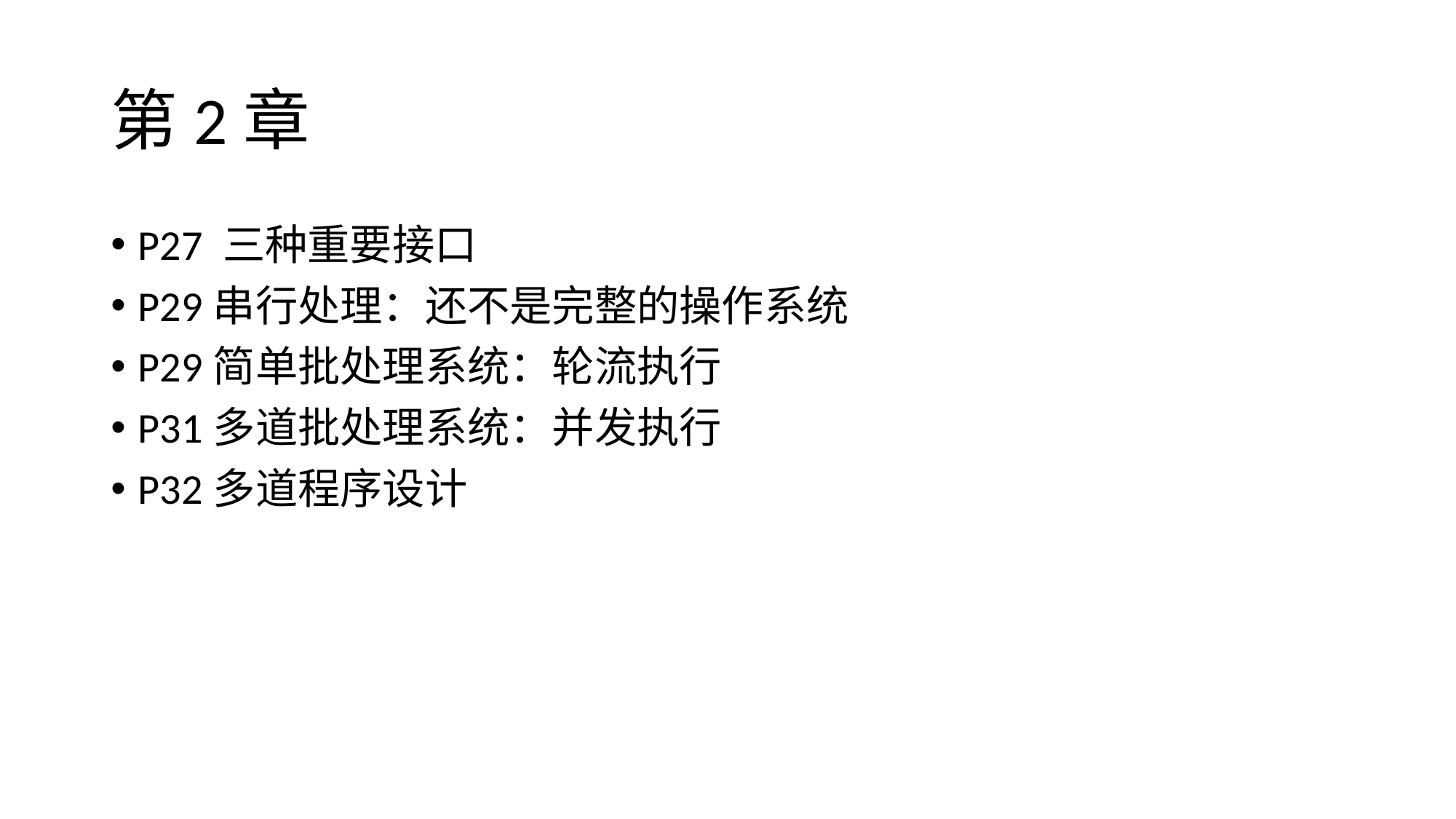

# 第2章
P27 三种重要接口
P29串行处理：还不是完整的操作系统
P29简单批处理系统：轮流执行
P31多道批处理系统：并发执行
P32多道程序设计